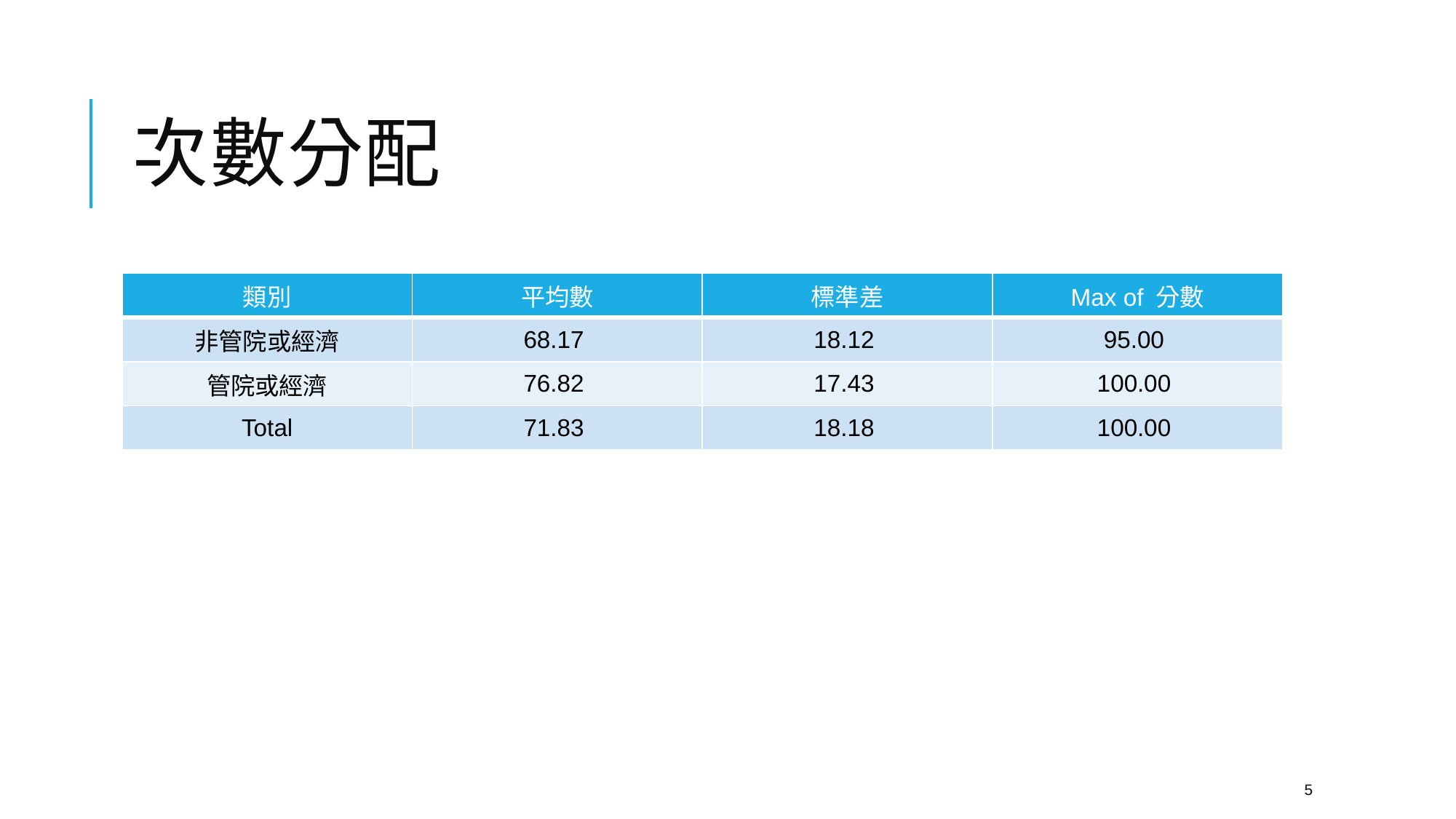

# 次數分配
| 類別 | 平均數 | 標準差 | Max of 分數 |
| --- | --- | --- | --- |
| 非管院或經濟 | 68.17 | 18.12 | 95.00 |
| 管院或經濟 | 76.82 | 17.43 | 100.00 |
| Total | 71.83 | 18.18 | 100.00 |
5